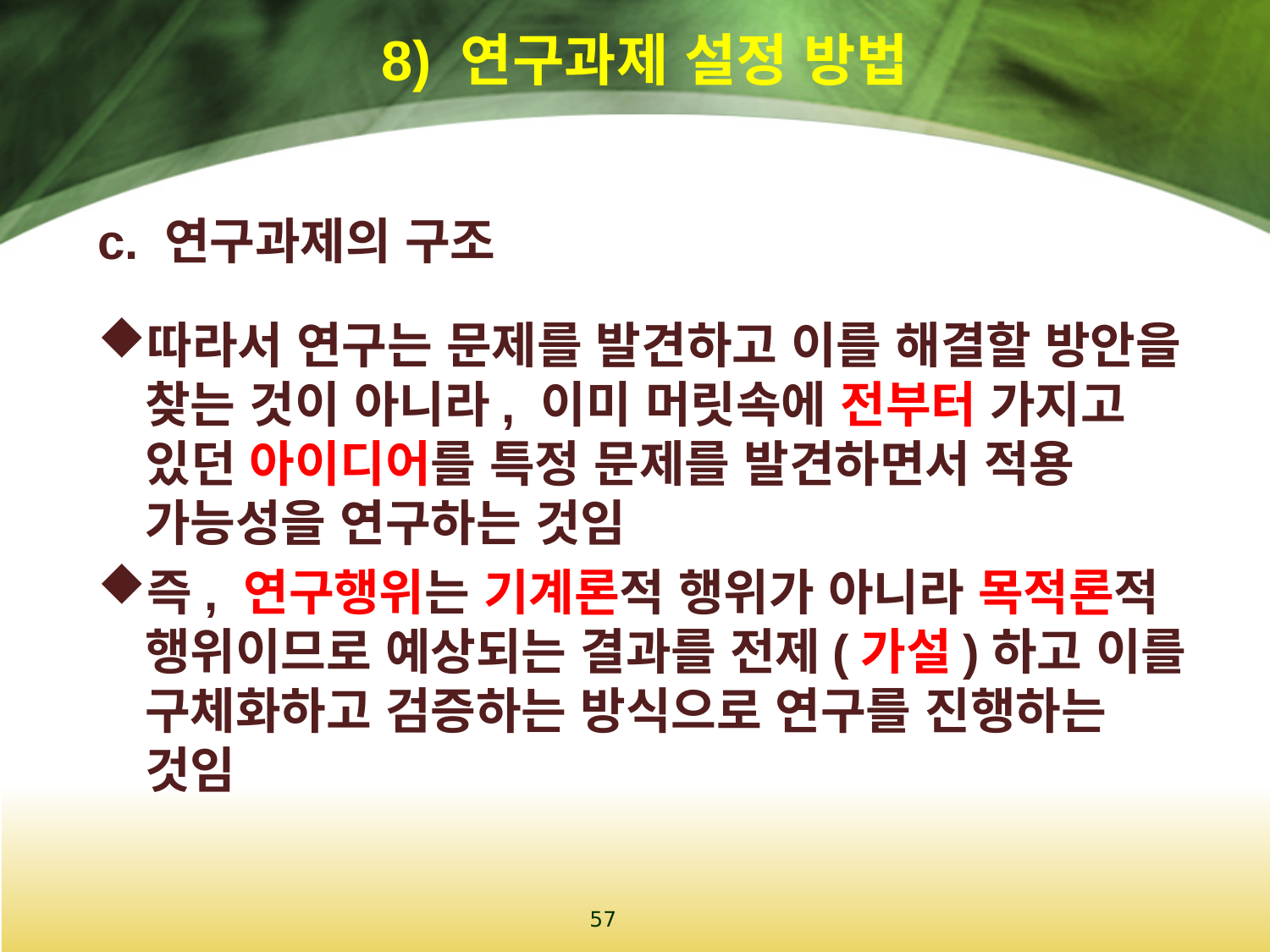

# 8) 연구과제 설정 방법
c. 연구과제의 구조

따라서 연구는 문제를 발견하고 이를 해결할 방안을 찾는 것이 아니라, 이미 머릿속에 전부터 가지고 있던 아이디어를 특정 문제를 발견하면서 적용 가능성을 연구하는 것임
즉, 연구행위는 기계론적 행위가 아니라 목적론적 행위이므로 예상되는 결과를 전제(가설)하고 이를 구체화하고 검증하는 방식으로 연구를 진행하는 것임

57